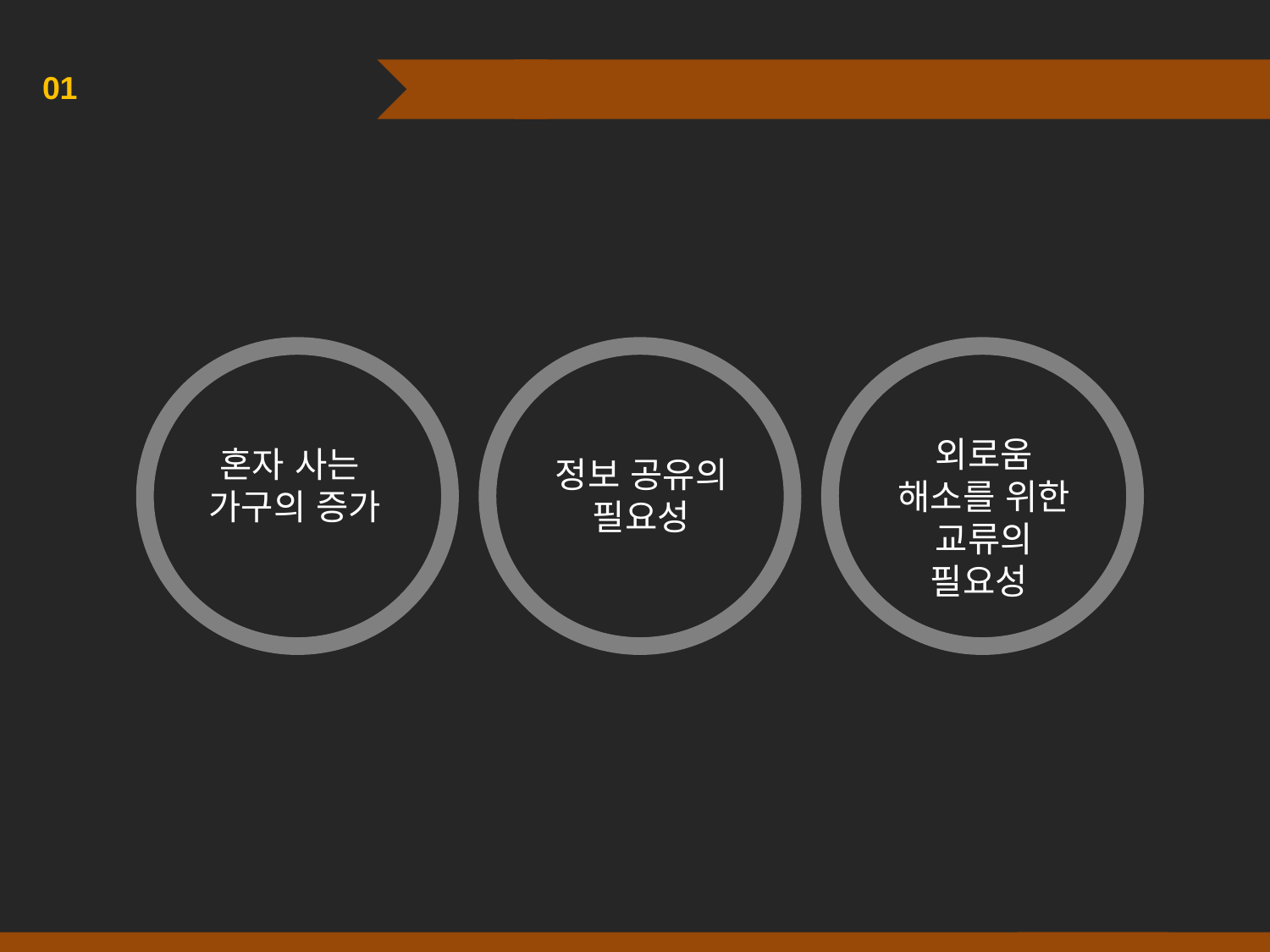

01 배경 및 필요성

혼자 사는
가구의 증가

정보 공유의
필요성

외로움 해소를 위한 교류의 필요성